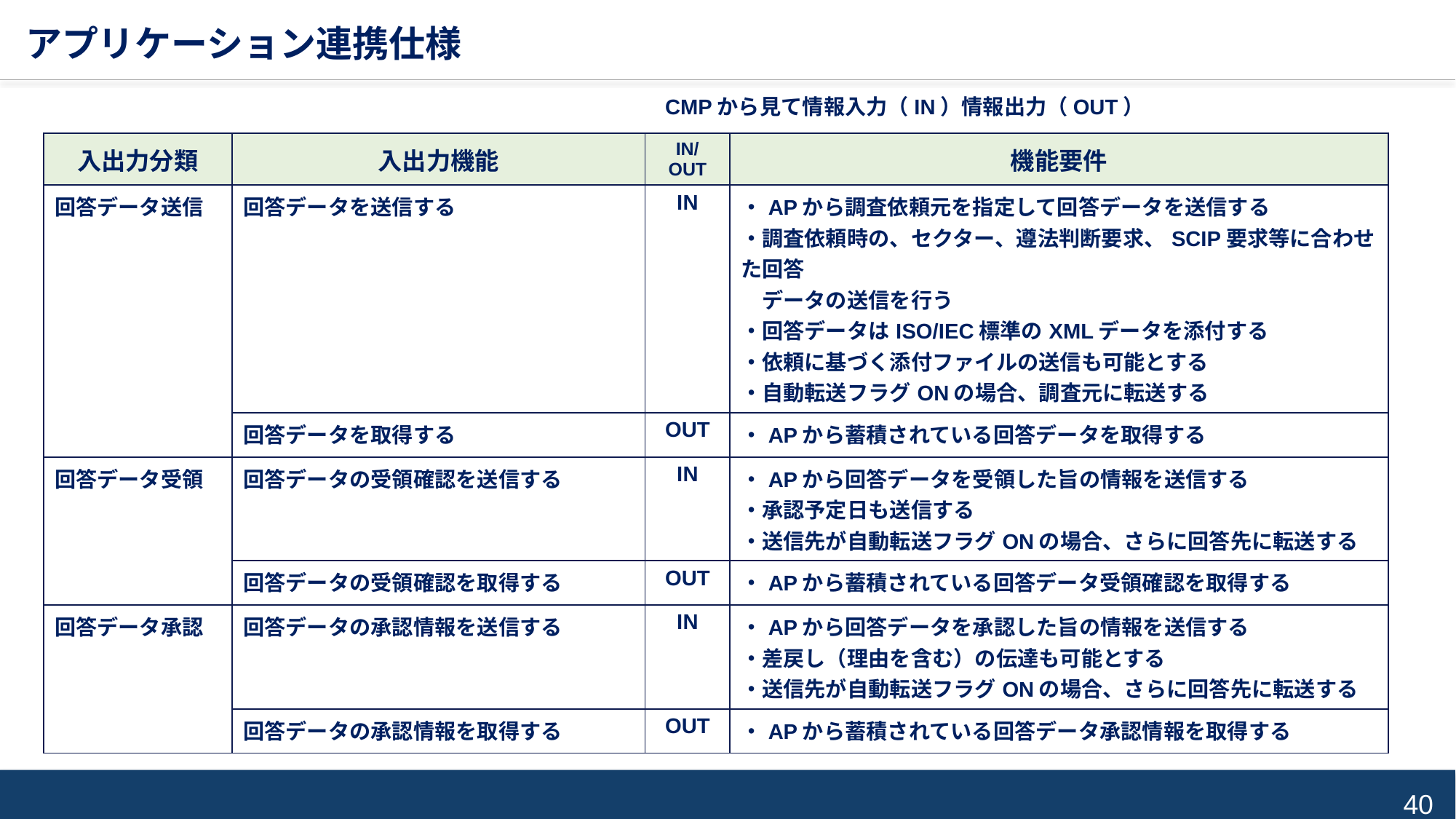

アプリケーション連携仕様
CMPから見て情報入力（IN）情報出力（OUT）
| 入出力分類 | 入出力機能 | IN/ OUT | 機能要件 |
| --- | --- | --- | --- |
| 回答データ送信 | 回答データを送信する | IN | ・APから調査依頼元を指定して回答データを送信する ・調査依頼時の、セクター、遵法判断要求、SCIP要求等に合わせた回答 　データの送信を行う ・回答データはISO/IEC標準のXMLデータを添付する ・依頼に基づく添付ファイルの送信も可能とする ・自動転送フラグONの場合、調査元に転送する |
|  | 回答データを取得する | OUT | ・APから蓄積されている回答データを取得する |
| 回答データ受領 | 回答データの受領確認を送信する | IN | ・APから回答データを受領した旨の情報を送信する ・承認予定日も送信する ・送信先が自動転送フラグONの場合、さらに回答先に転送する |
|  | 回答データの受領確認を取得する | OUT | ・APから蓄積されている回答データ受領確認を取得する |
| 回答データ承認 | 回答データの承認情報を送信する | IN | ・APから回答データを承認した旨の情報を送信する ・差戻し（理由を含む）の伝達も可能とする ・送信先が自動転送フラグONの場合、さらに回答先に転送する |
|  | 回答データの承認情報を取得する | OUT | ・APから蓄積されている回答データ承認情報を取得する |